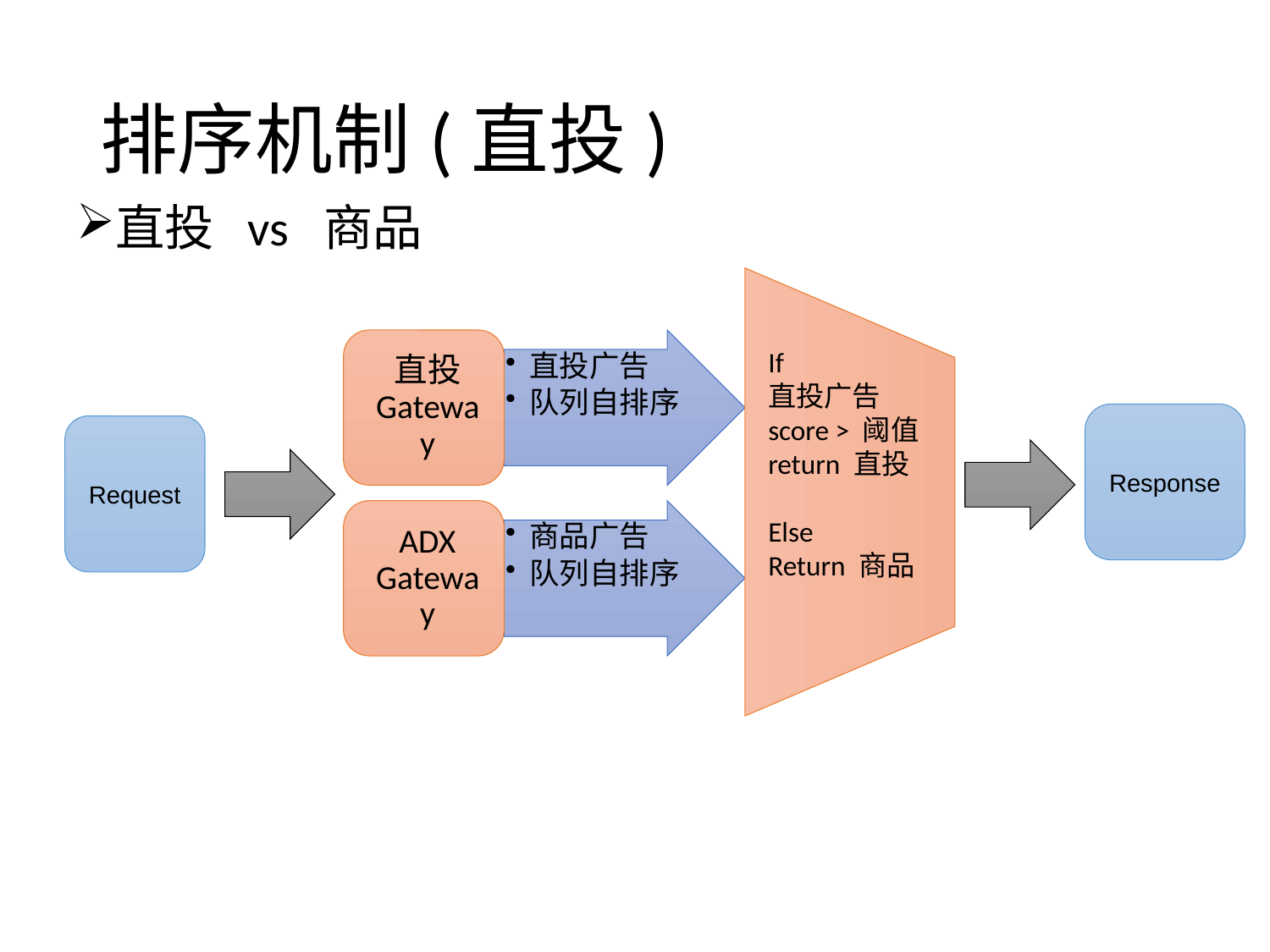

# 排序机制(直投)
直投  vs  商品

直投广告
队列自排序
直投 Gateway
商品广告
队列自排序
ADX Gateway
If
直投广告
score > 阈值  return 直投

Else
Return 商品

Response
Request